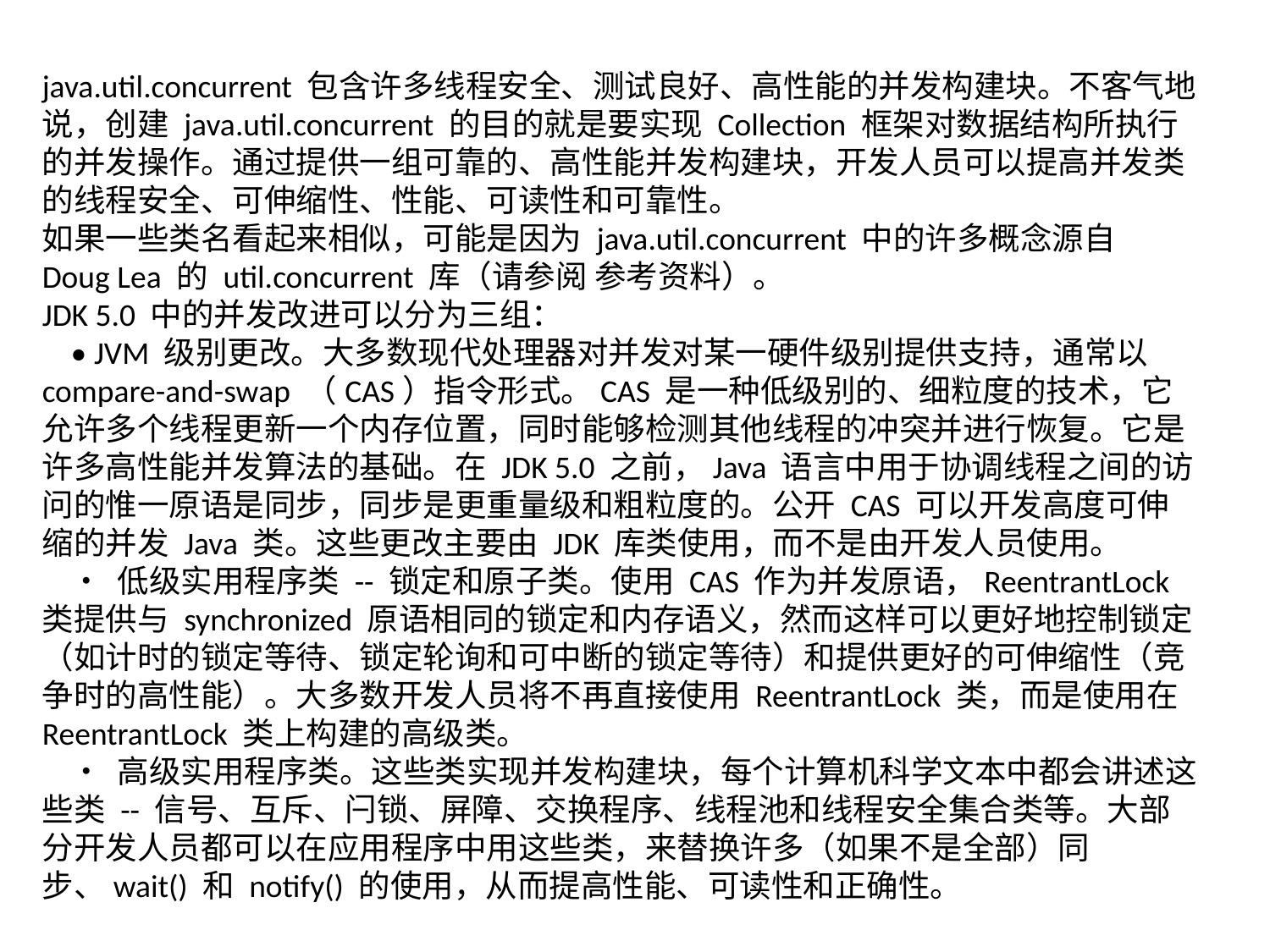

java.util.concurrent 包含许多线程安全、测试良好、高性能的并发构建块。不客气地说，创建 java.util.concurrent 的目的就是要实现 Collection 框架对数据结构所执行的并发操作。通过提供一组可靠的、高性能并发构建块，开发人员可以提高并发类的线程安全、可伸缩性、性能、可读性和可靠性。
如果一些类名看起来相似，可能是因为 java.util.concurrent 中的许多概念源自 Doug Lea 的 util.concurrent 库（请参阅 参考资料）。
JDK 5.0 中的并发改进可以分为三组：
    • JVM 级别更改。大多数现代处理器对并发对某一硬件级别提供支持，通常以 compare-and-swap （CAS）指令形式。CAS 是一种低级别的、细粒度的技术，它允许多个线程更新一个内存位置，同时能够检测其他线程的冲突并进行恢复。它是许多高性能并发算法的基础。在 JDK 5.0 之前，Java 语言中用于协调线程之间的访问的惟一原语是同步，同步是更重量级和粗粒度的。公开 CAS 可以开发高度可伸缩的并发 Java 类。这些更改主要由 JDK 库类使用，而不是由开发人员使用。
    • 低级实用程序类 -- 锁定和原子类。使用 CAS 作为并发原语，ReentrantLock 类提供与 synchronized 原语相同的锁定和内存语义，然而这样可以更好地控制锁定（如计时的锁定等待、锁定轮询和可中断的锁定等待）和提供更好的可伸缩性（竞争时的高性能）。大多数开发人员将不再直接使用 ReentrantLock 类，而是使用在 ReentrantLock 类上构建的高级类。
    • 高级实用程序类。这些类实现并发构建块，每个计算机科学文本中都会讲述这些类 -- 信号、互斥、闩锁、屏障、交换程序、线程池和线程安全集合类等。大部分开发人员都可以在应用程序中用这些类，来替换许多（如果不是全部）同步、wait() 和 notify() 的使用，从而提高性能、可读性和正确性。